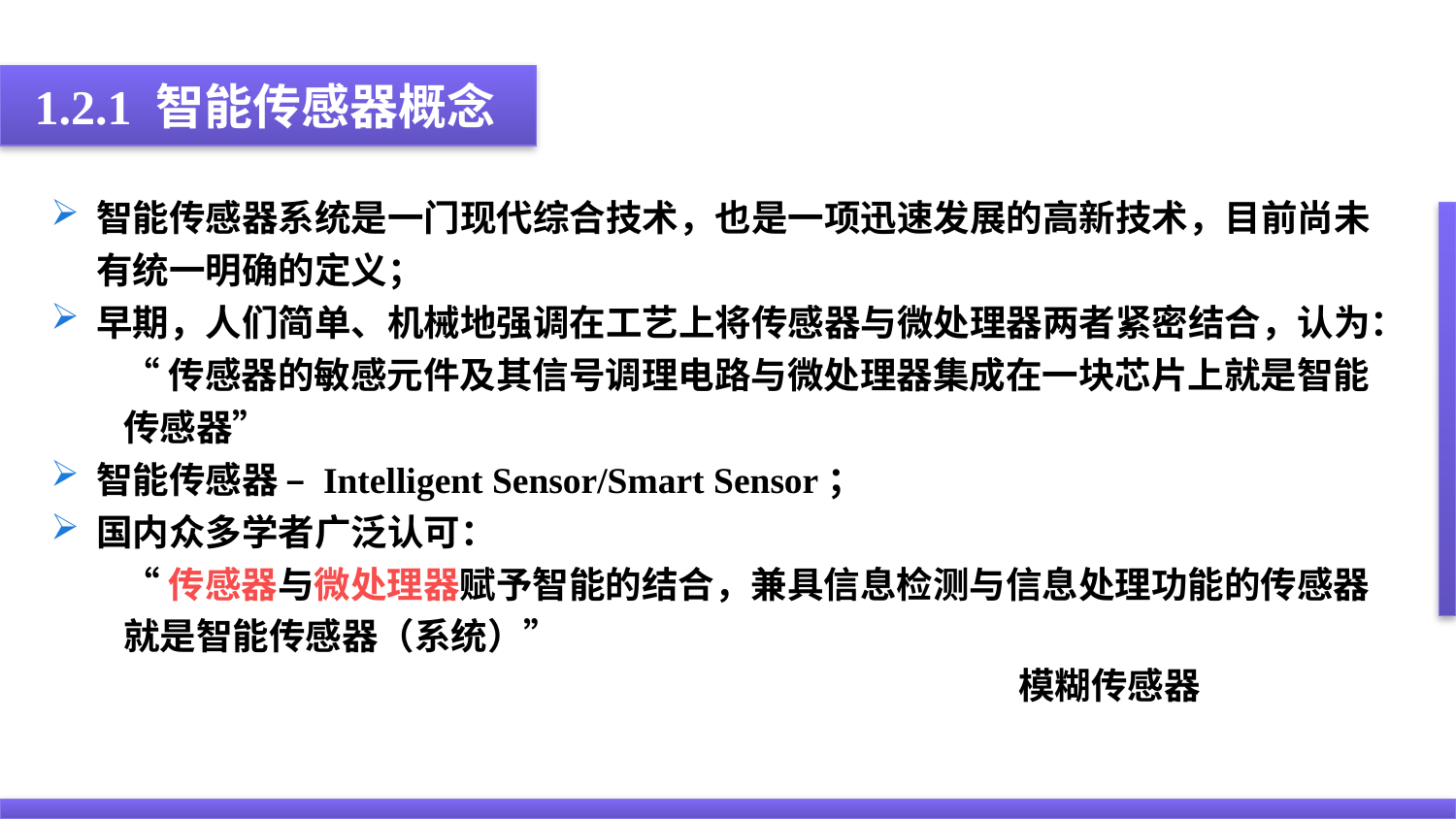

1.2.1 智能传感器概念
智能传感器系统是一门现代综合技术，也是一项迅速发展的高新技术，目前尚未有统一明确的定义；
早期，人们简单、机械地强调在工艺上将传感器与微处理器两者紧密结合，认为：
“传感器的敏感元件及其信号调理电路与微处理器集成在一块芯片上就是智能传感器”
智能传感器 – Intelligent Sensor/Smart Sensor；
国内众多学者广泛认可：
“传感器与微处理器赋予智能的结合，兼具信息检测与信息处理功能的传感器就是智能传感器（系统）”

模糊传感器